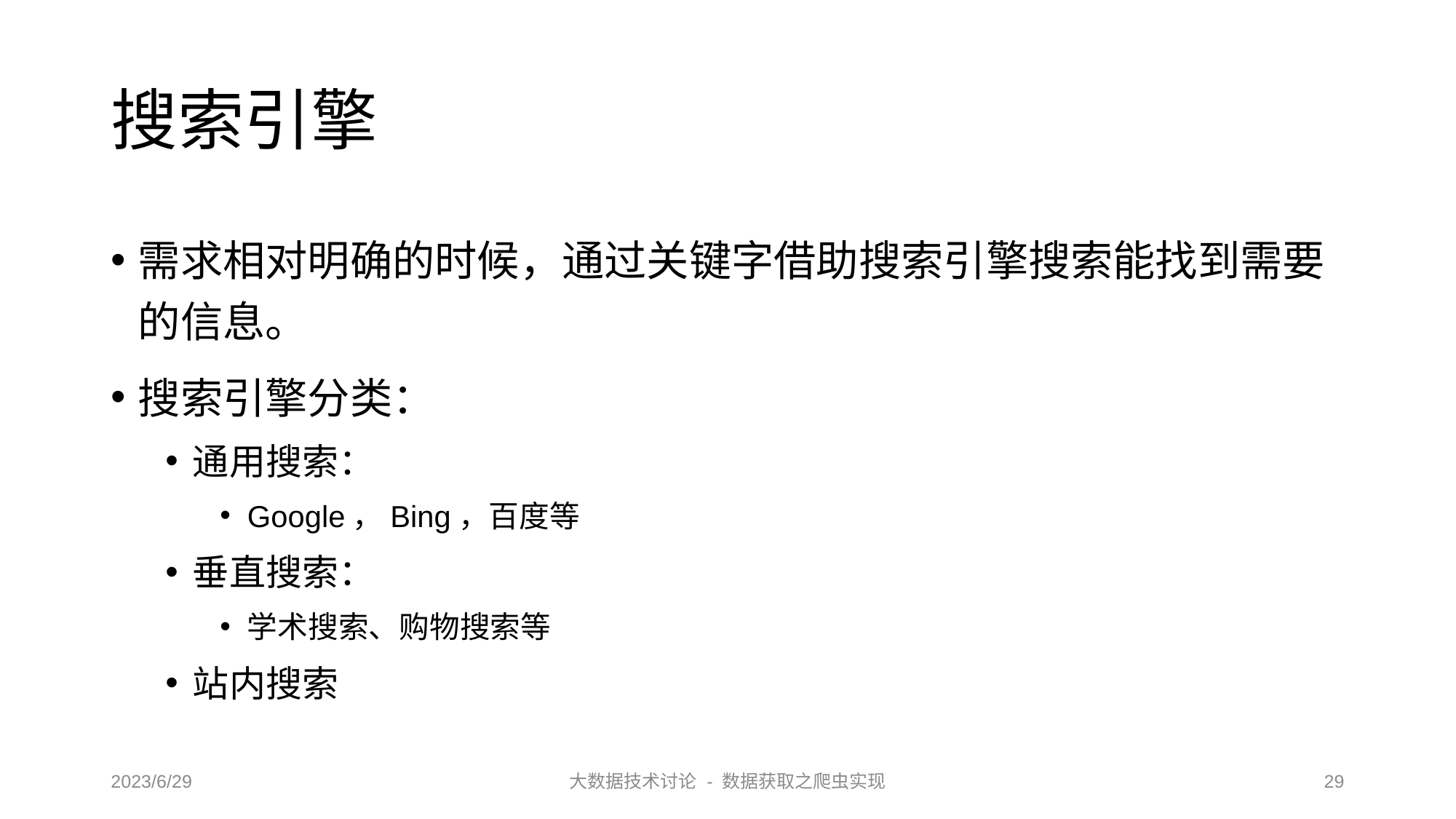

# 搜索引擎
需求相对明确的时候，通过关键字借助搜索引擎搜索能找到需要的信息。
搜索引擎分类：
通用搜索：
Google，Bing，百度等
垂直搜索：
学术搜索、购物搜索等
站内搜索
2023/6/29
大数据技术讨论 - 数据获取之爬虫实现
29